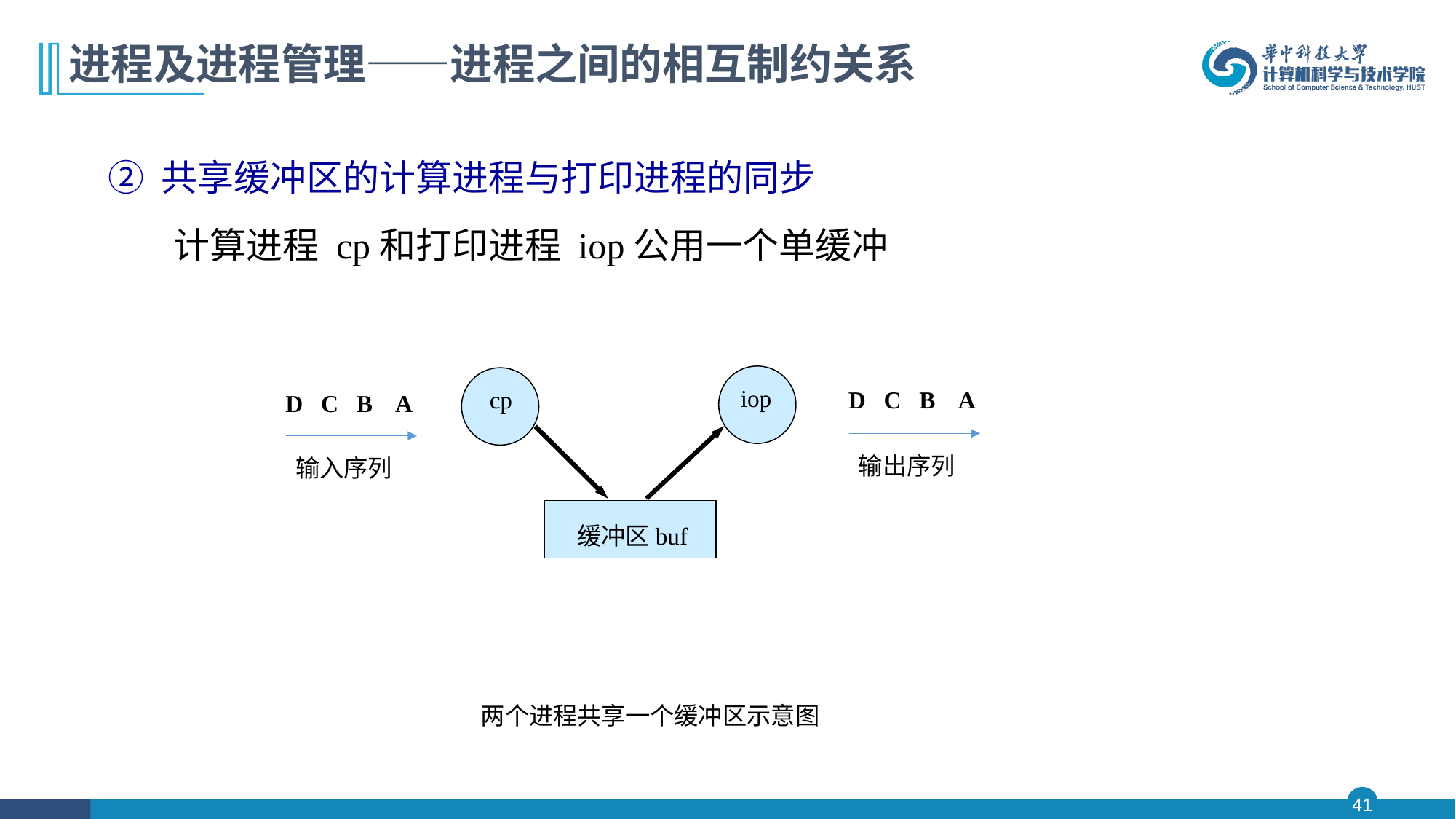

# 进程及进程管理——进程之间的相互制约关系
② 共享缓冲区的计算进程与打印进程的同步
       计算进程 cp和打印进程 iop公用一个单缓冲
iop
 cp

   缓冲区buf
D   C   B    A
D   C   B    A
输出序列
输入序列
两个进程共享一个缓冲区示意图